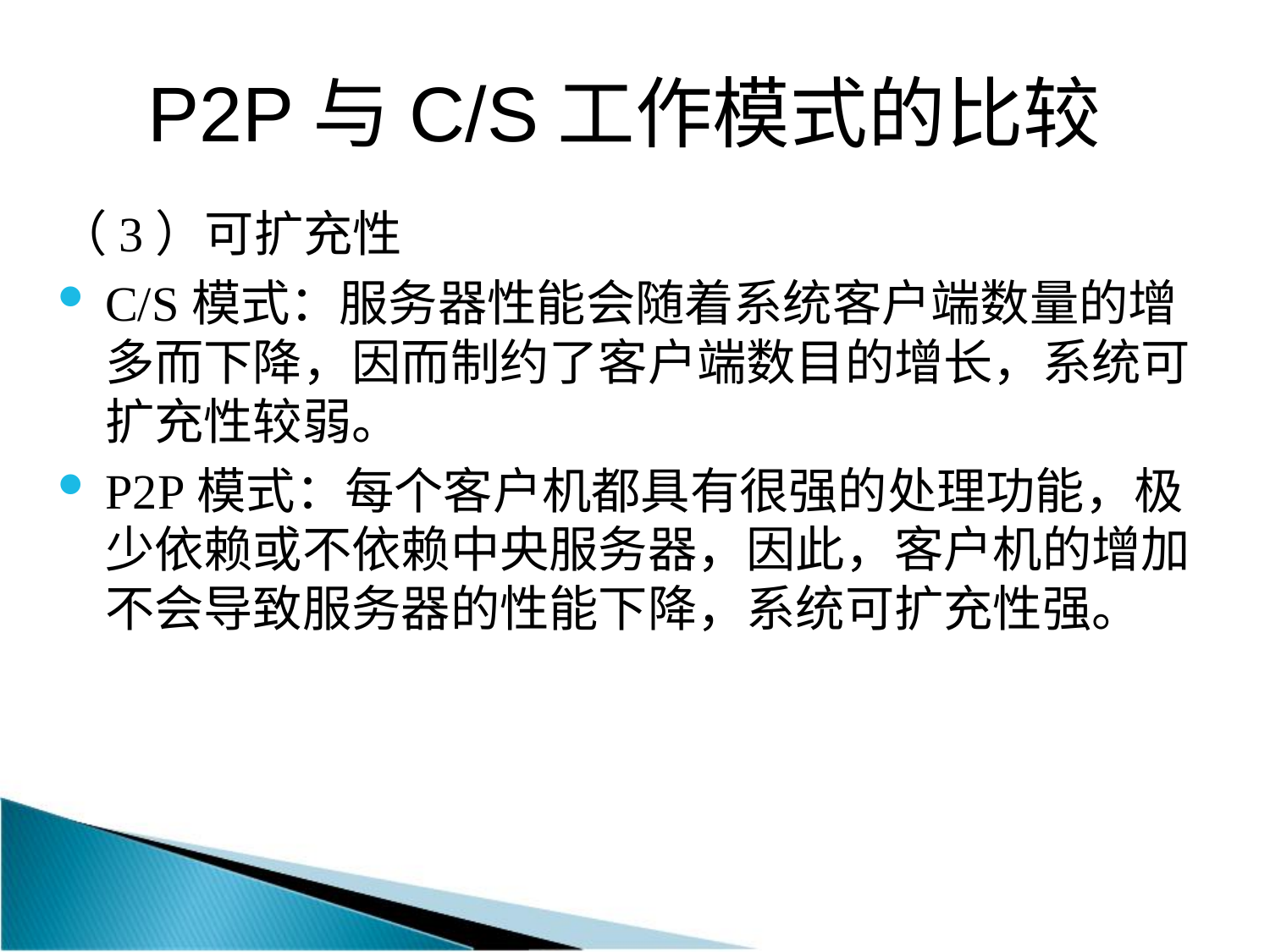

# P2P与C/S工作模式的比较
（3）可扩充性
C/S模式：服务器性能会随着系统客户端数量的增多而下降，因而制约了客户端数目的增长，系统可扩充性较弱。
P2P模式：每个客户机都具有很强的处理功能，极少依赖或不依赖中央服务器，因此，客户机的增加不会导致服务器的性能下降，系统可扩充性强。